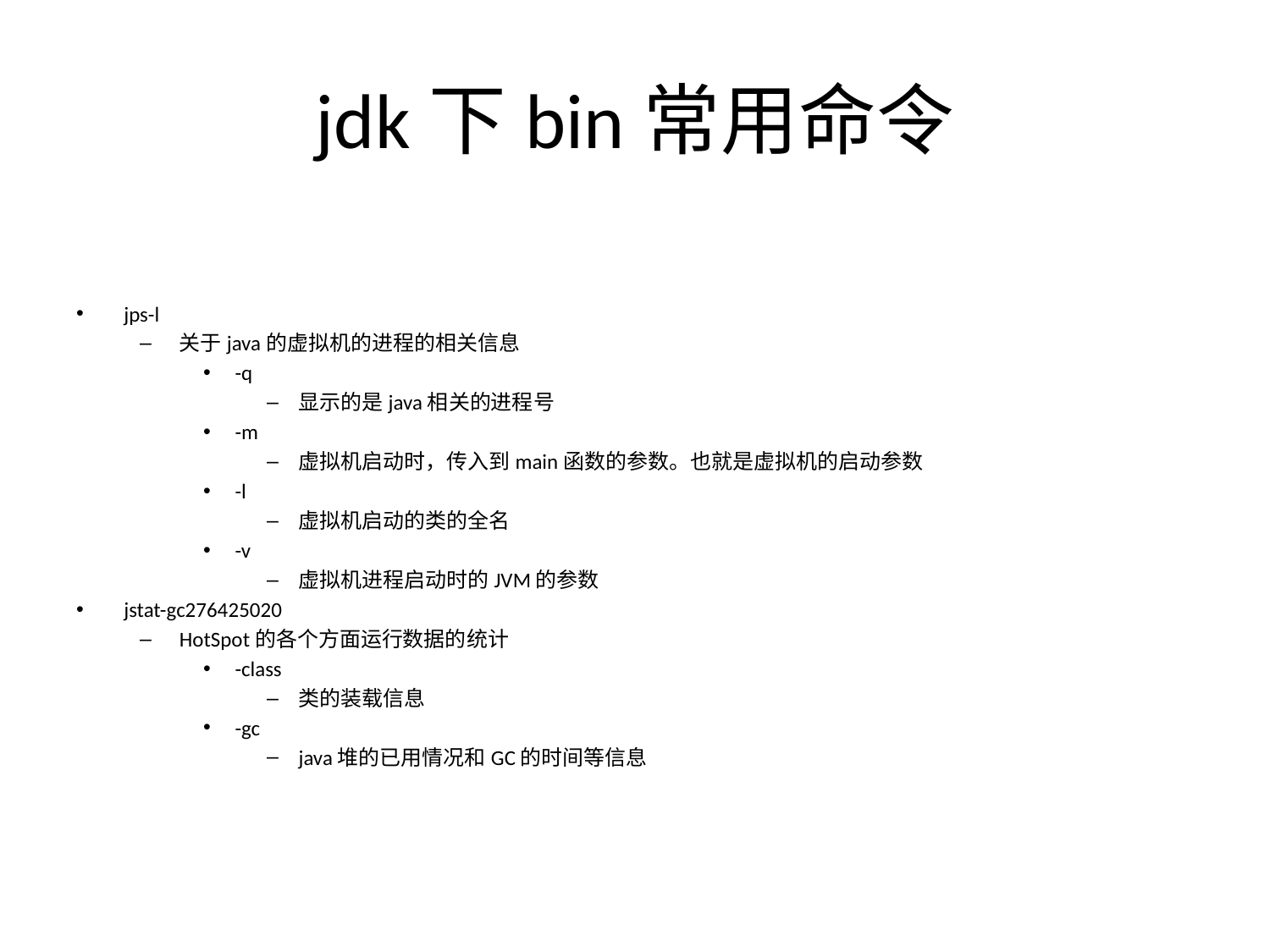

# jdk下bin常用命令

jps-l
关于java的虚拟机的进程的相关信息
-q
显示的是java相关的进程号
-m
虚拟机启动时，传入到main函数的参数。也就是虚拟机的启动参数
-l
虚拟机启动的类的全名
-v
虚拟机进程启动时的JVM的参数
jstat-gc276425020
HotSpot的各个方面运行数据的统计
-class
类的装载信息
-gc
java堆的已用情况和GC的时间等信息